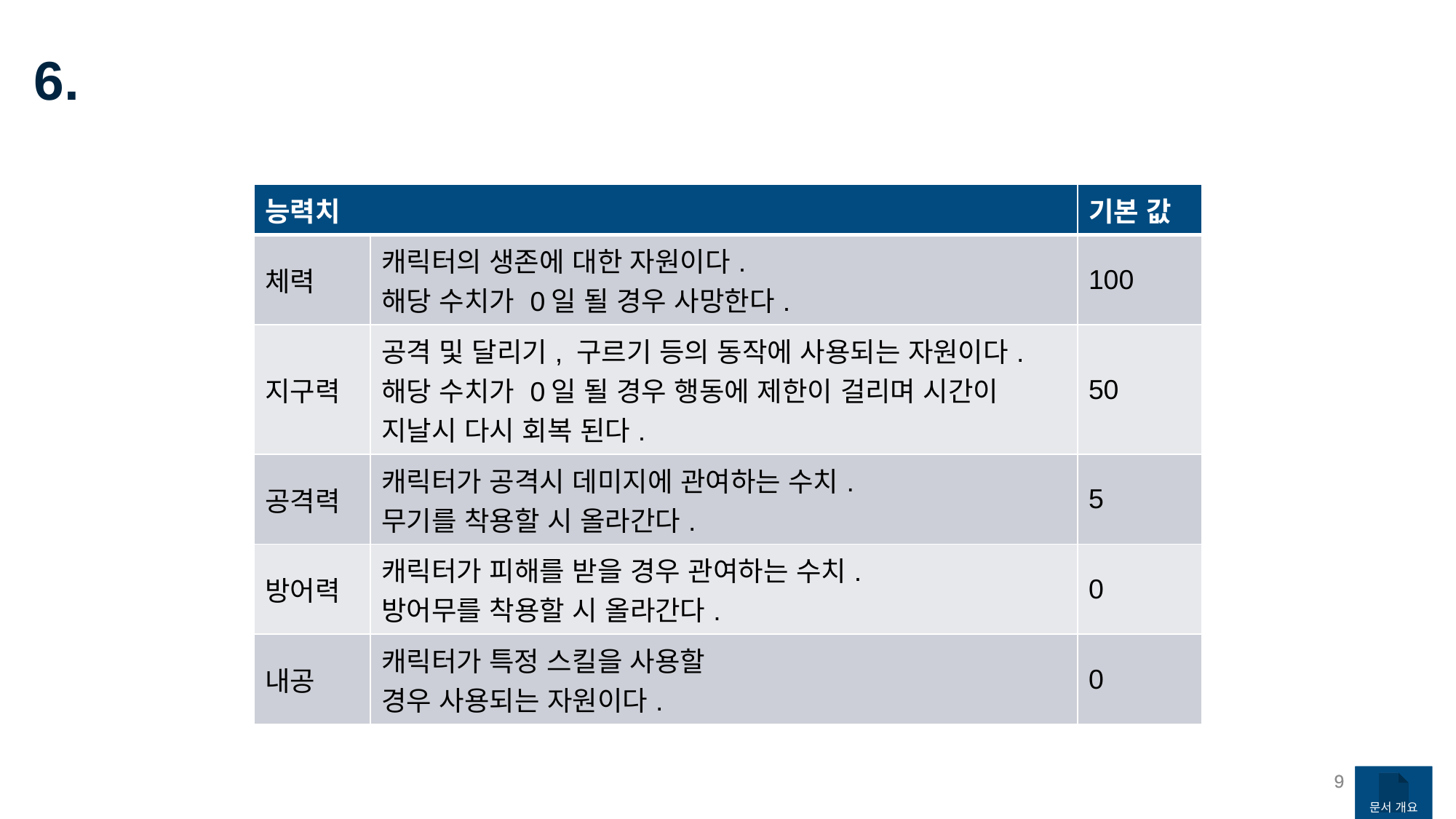

6.
| 능력치 |  | 기본 값 |
| --- | --- | --- |
| 체력 | 캐릭터의 생존에 대한 자원이다. 해당 수치가 0일 될 경우 사망한다. | 100 |
| 지구력 | 공격 및 달리기, 구르기 등의 동작에 사용되는 자원이다. 해당 수치가 0일 될 경우 행동에 제한이 걸리며 시간이 지날시 다시 회복 된다. | 50 |
| 공격력 | 캐릭터가 공격시 데미지에 관여하는 수치. 무기를 착용할 시 올라간다. | 5 |
| 방어력 | 캐릭터가 피해를 받을 경우 관여하는 수치. 방어무를 착용할 시 올라간다. | 0 |
| 내공 | 캐릭터가 특정 스킬을 사용할 경우 사용되는 자원이다. | 0 |
9
9

문서 개요

문서 개요